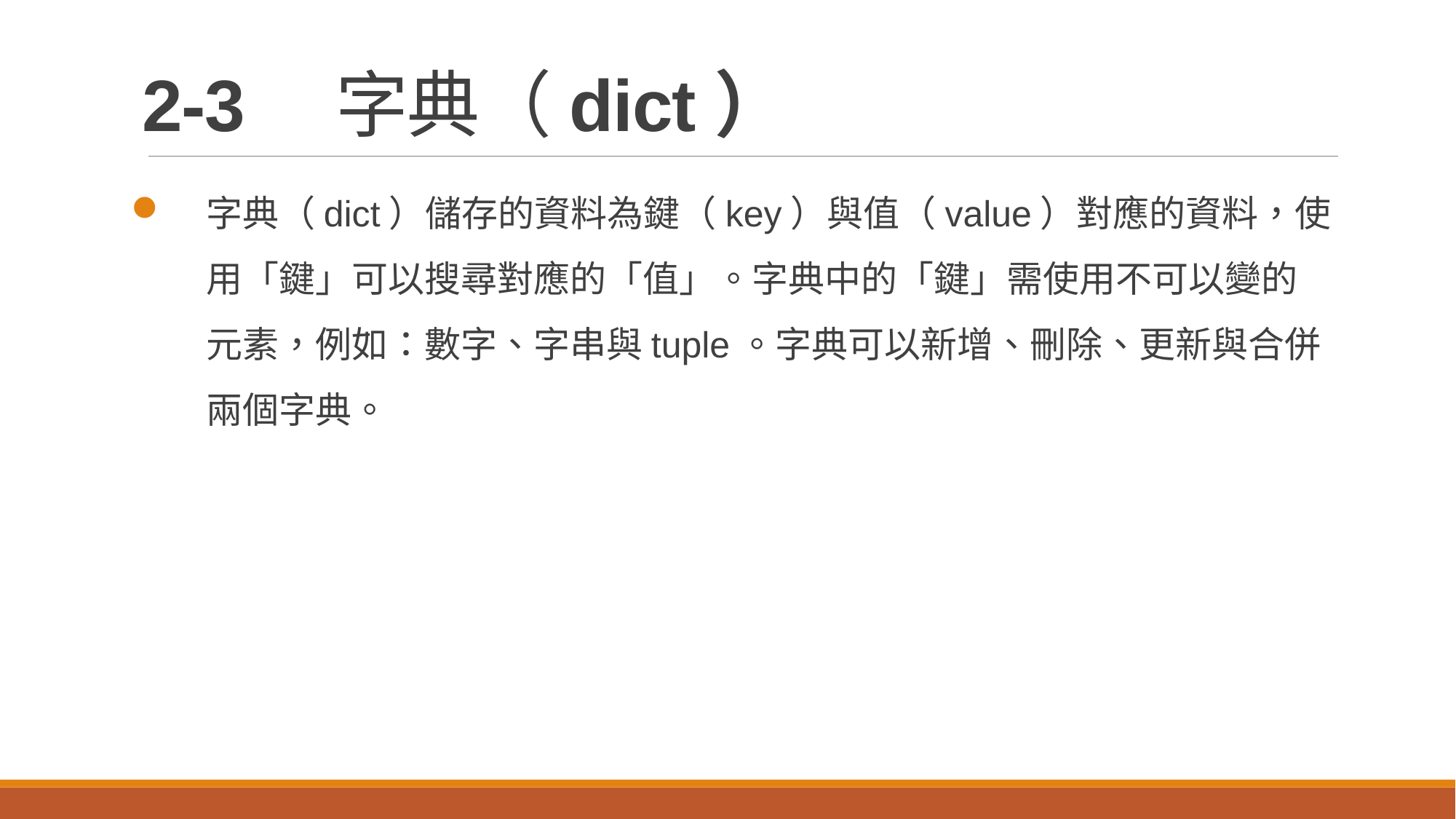

# 2-3　字典（dict）
字典（dict）儲存的資料為鍵（key）與值（value）對應的資料，使用「鍵」可以搜尋對應的「值」。字典中的「鍵」需使用不可以變的元素，例如：數字、字串與tuple。字典可以新增、刪除、更新與合併兩個字典。